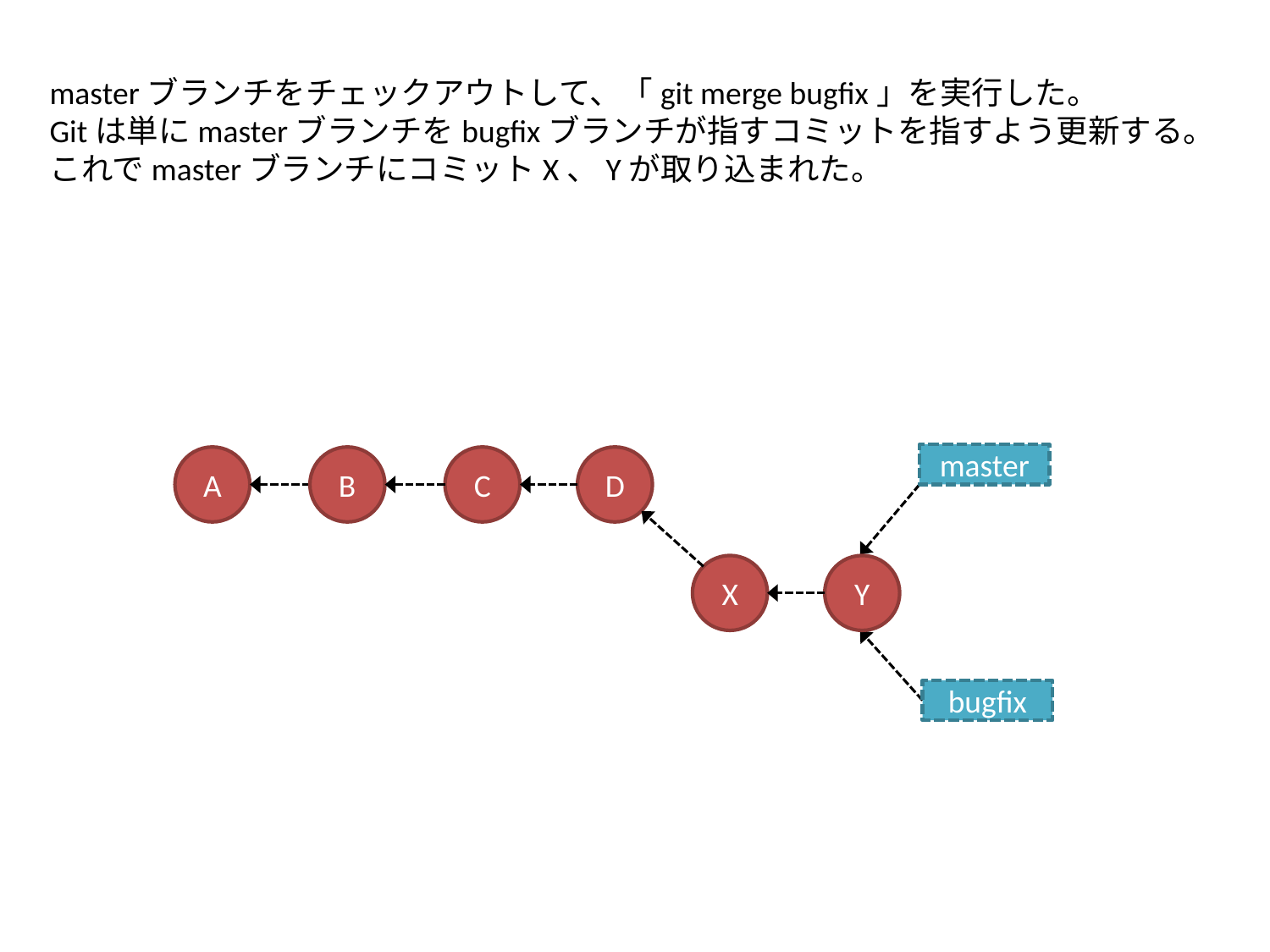

masterブランチをチェックアウトして、「git merge bugfix」を実行した。
Gitは単にmasterブランチをbugfixブランチが指すコミットを指すよう更新する。
これでmasterブランチにコミットX、Yが取り込まれた。
master
A
B
C
D
X
Y
bugfix